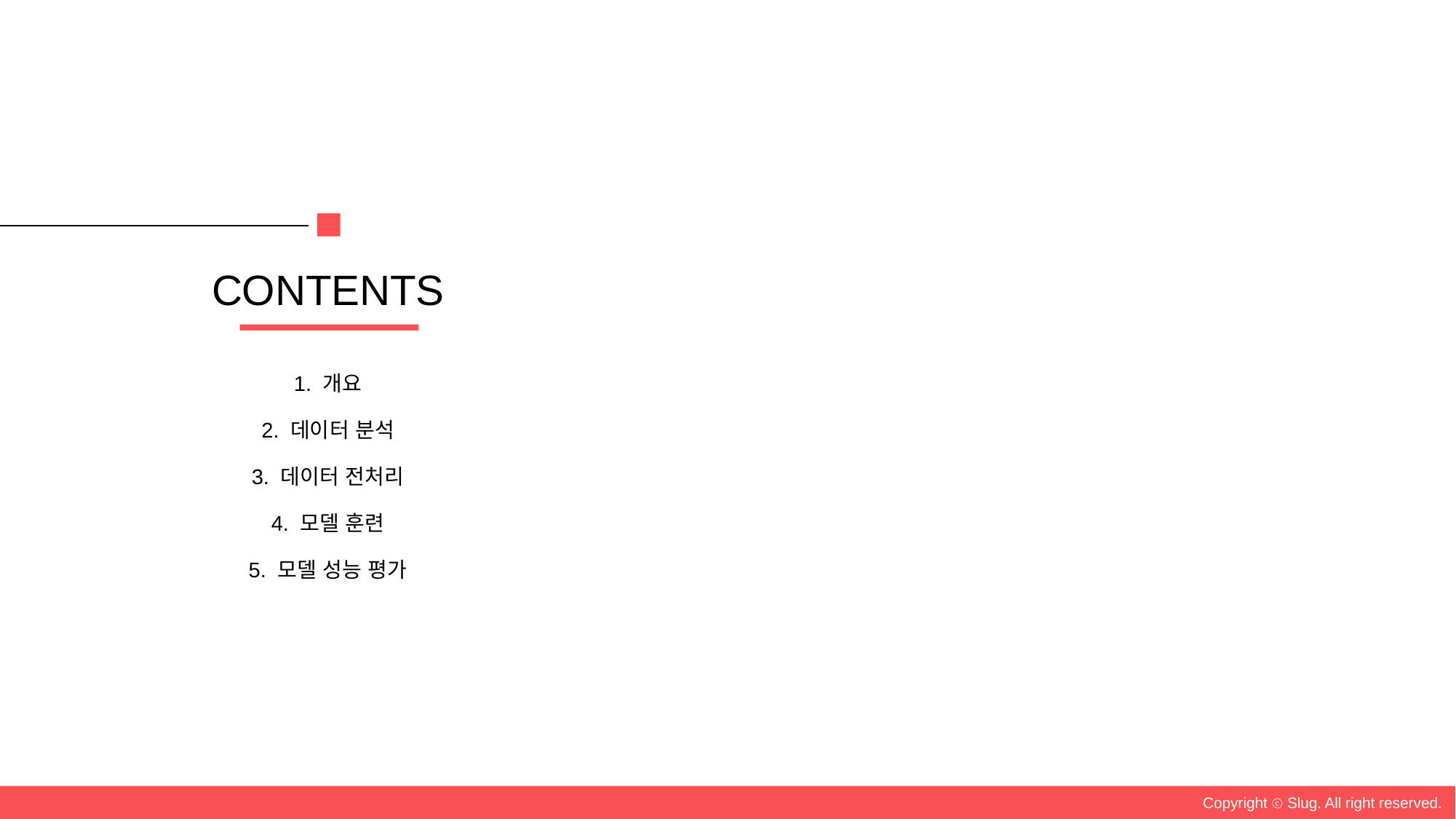

CONTENTS

1. 개요
2. 데이터 분석
3. 데이터 전처리
4. 모델 훈련
5. 모델 성능 평가

Copyright ⓒ Slug. All right reserved.